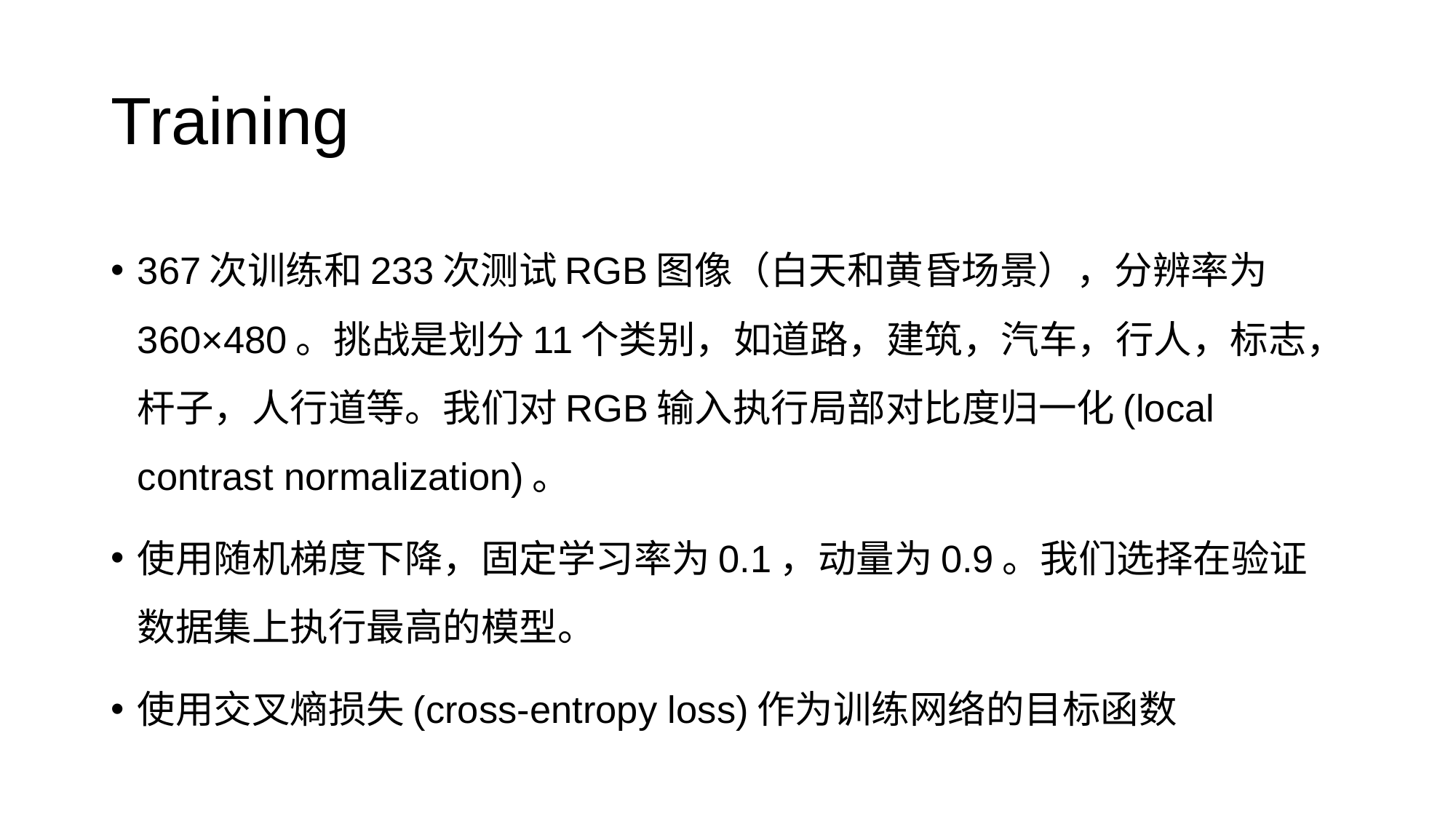

# Training
367次训练和233次测试RGB图像（白天和黄昏场景），分辨率为360×480。挑战是划分11个类别，如道路，建筑，汽车，行人，标志，杆子，人行道等。我们对RGB输入执行局部对比度归一化(local contrast normalization)。
使用随机梯度下降，固定学习率为0.1，动量为0.9。我们选择在验证数据集上执行最高的模型。
使用交叉熵损失(cross-entropy loss)作为训练网络的目标函数